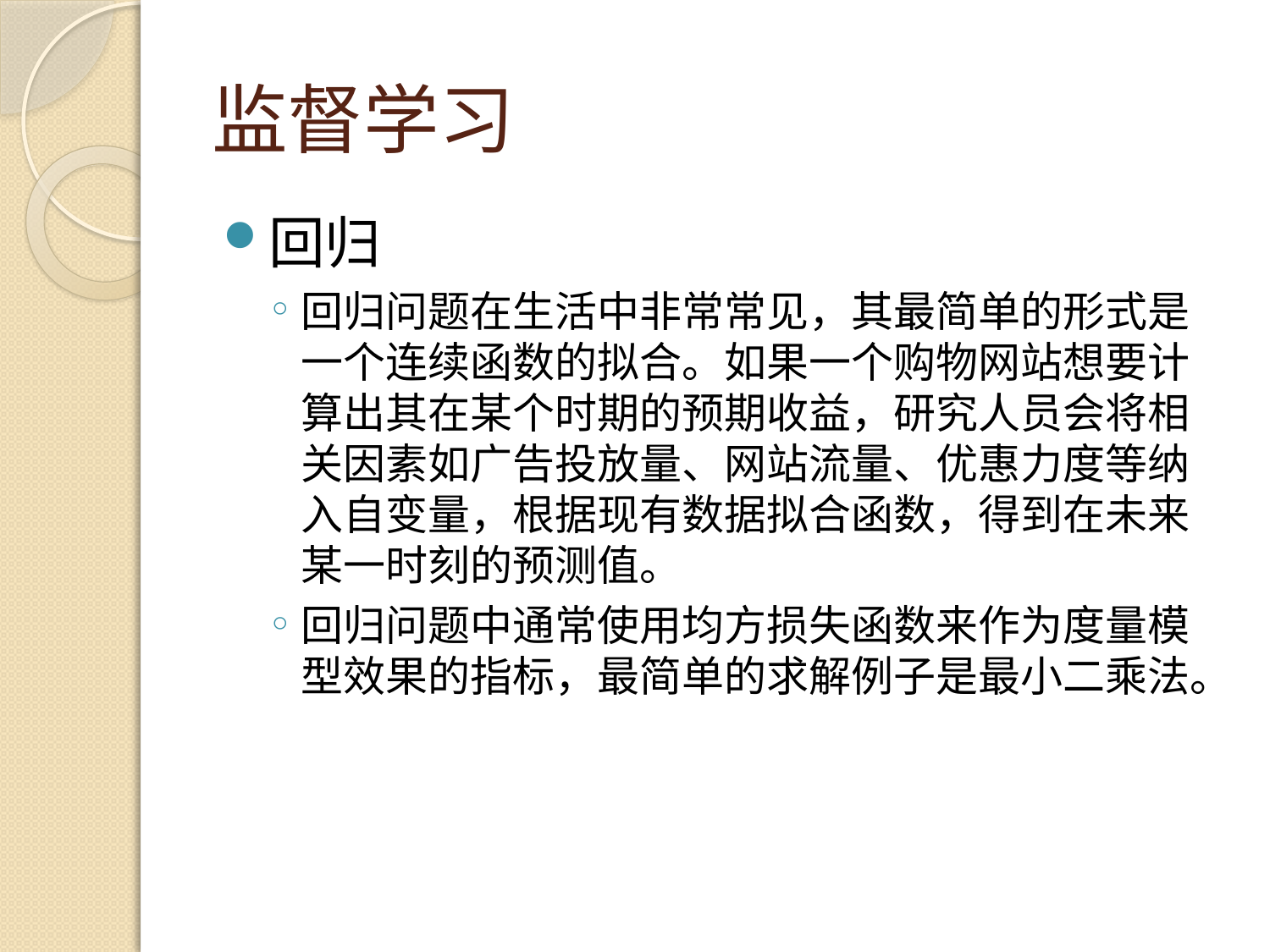

# 监督学习
回归
回归问题在生活中非常常见，其最简单的形式是一个连续函数的拟合。如果一个购物网站想要计算出其在某个时期的预期收益，研究人员会将相关因素如广告投放量、网站流量、优惠力度等纳入自变量，根据现有数据拟合函数，得到在未来某一时刻的预测值。
回归问题中通常使用均方损失函数来作为度量模型效果的指标，最简单的求解例子是最小二乘法。